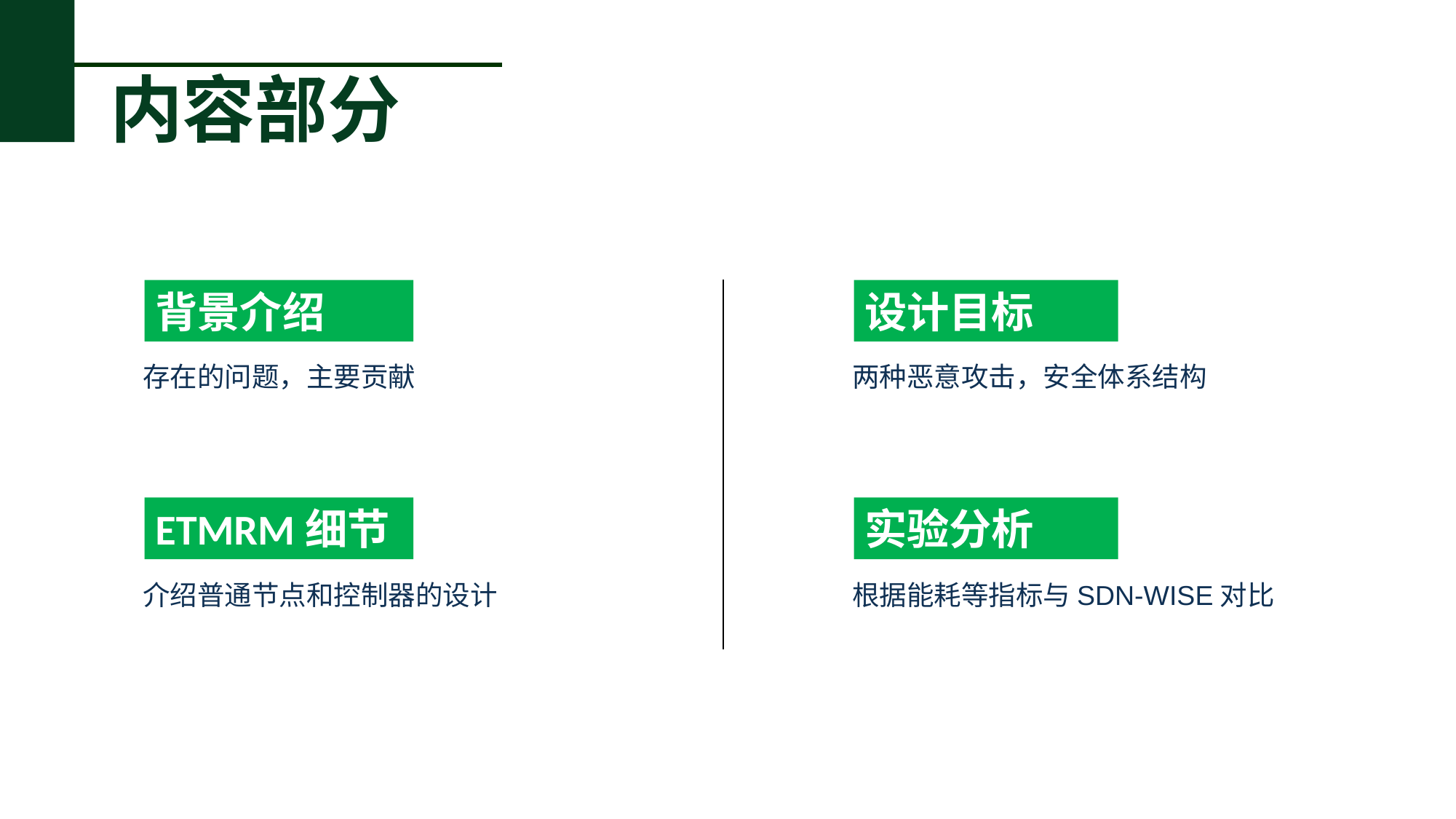

内容部分
背景介绍
设计目标
存在的问题，主要贡献
两种恶意攻击，安全体系结构
ETMRM细节
实验分析
介绍普通节点和控制器的设计
根据能耗等指标与SDN-WISE对比